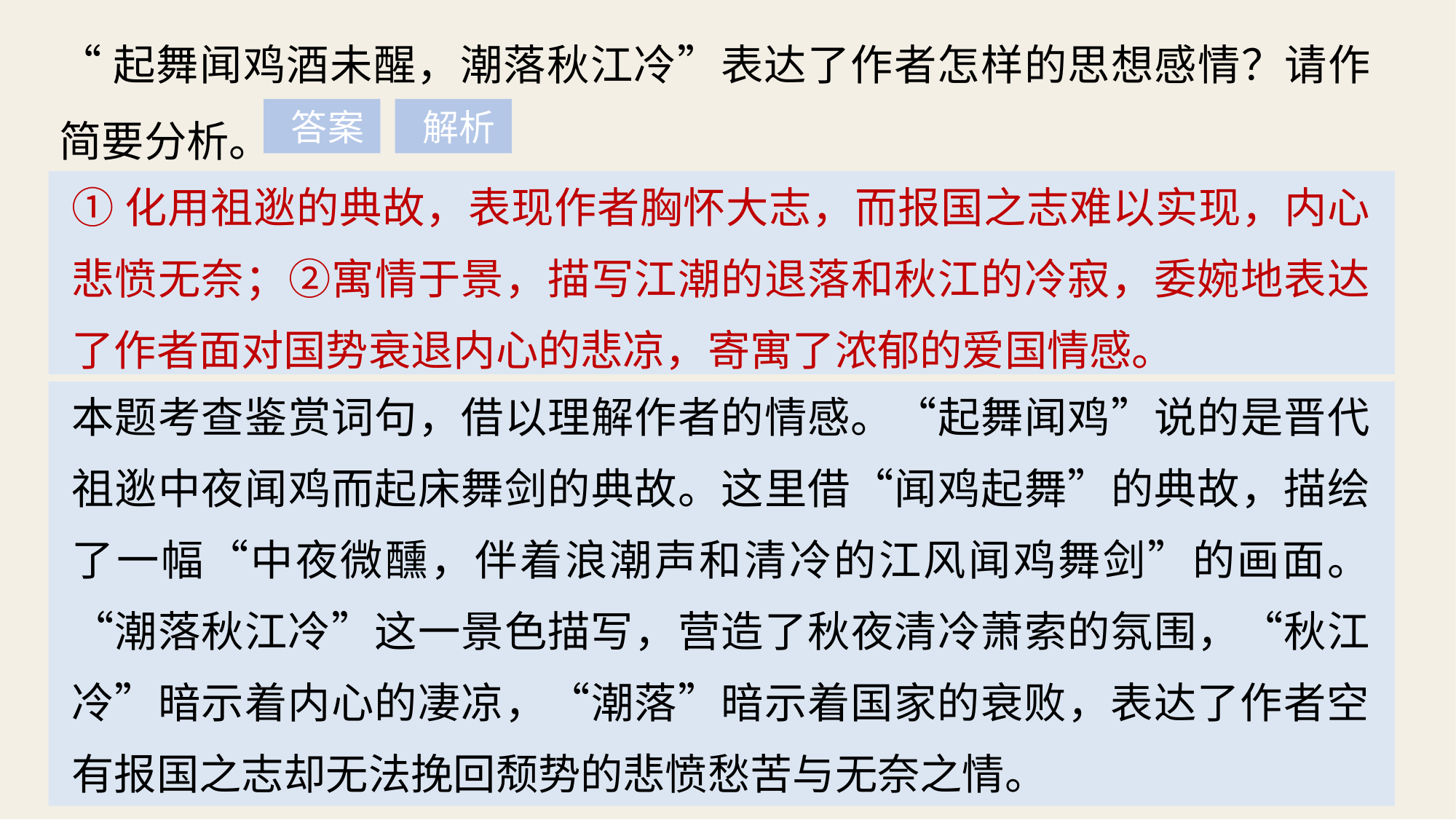

“起舞闻鸡酒未醒，潮落秋江冷”表达了作者怎样的思想感情？请作简要分析。
 答案
 解析
①化用祖逖的典故，表现作者胸怀大志，而报国之志难以实现，内心悲愤无奈；②寓情于景，描写江潮的退落和秋江的冷寂，委婉地表达了作者面对国势衰退内心的悲凉，寄寓了浓郁的爱国情感。

本题考查鉴赏词句，借以理解作者的情感。“起舞闻鸡”说的是晋代祖逖中夜闻鸡而起床舞剑的典故。这里借“闻鸡起舞”的典故，描绘了一幅“中夜微醺，伴着浪潮声和清冷的江风闻鸡舞剑”的画面。“潮落秋江冷”这一景色描写，营造了秋夜清冷萧索的氛围，“秋江冷”暗示着内心的凄凉，“潮落”暗示着国家的衰败，表达了作者空有报国之志却无法挽回颓势的悲愤愁苦与无奈之情。